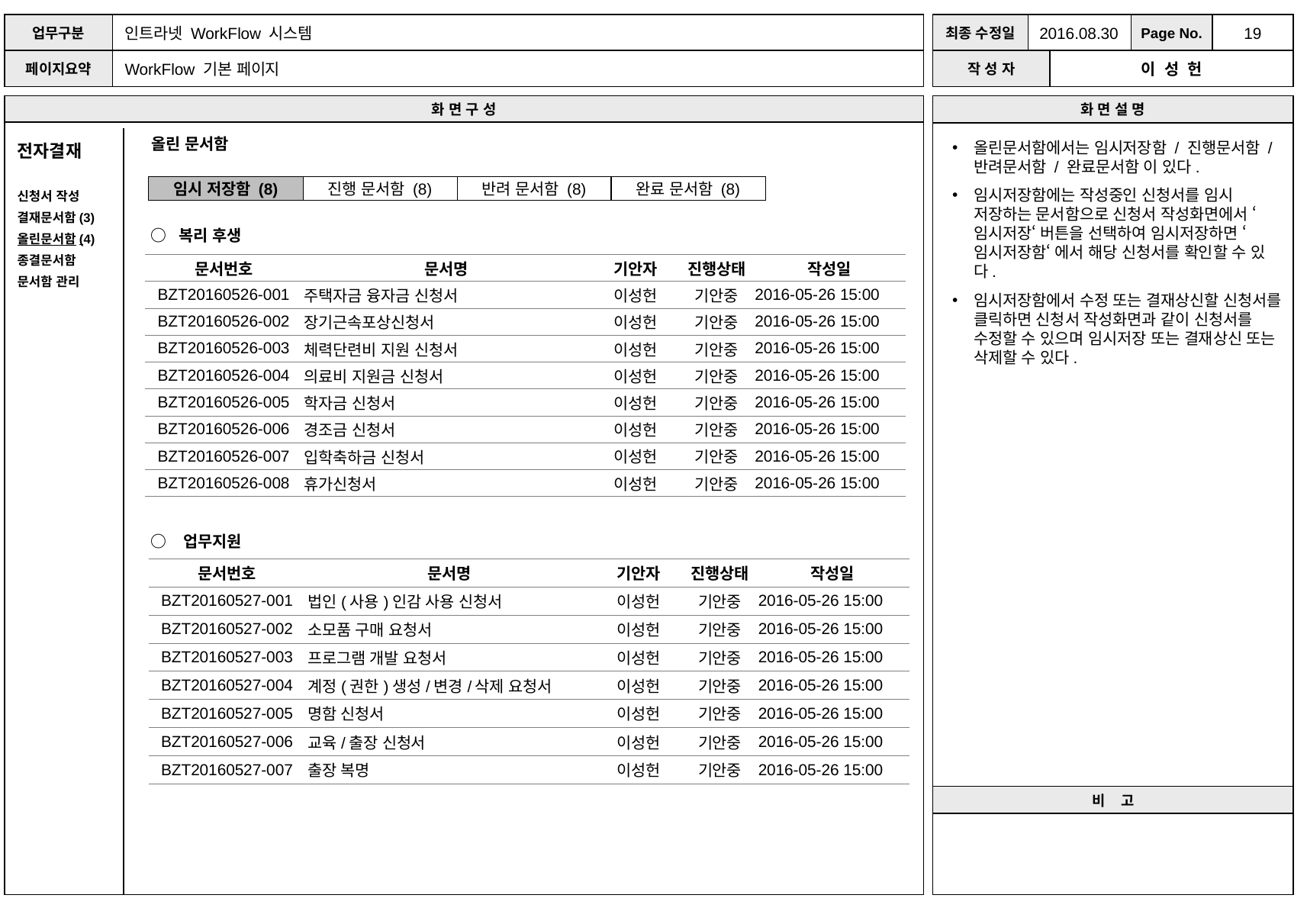

2016.08.30
WorkFlow 기본 페이지
전자결재

신청서 작성
결재문서함(3)
올린문서함(4)
종결문서함
문서함 관리
올린 문서함
올린문서함에서는 임시저장함 / 진행문서함 / 반려문서함 / 완료문서함 이 있다.
임시저장함에는 작성중인 신청서를 임시 저장하는 문서함으로 신청서 작성화면에서 ‘임시저장‘ 버튼을 선택하여 임시저장하면 ‘임시저장함‘ 에서 해당 신청서를 확인할 수 있다.
임시저장함에서 수정 또는 결재상신할 신청서를 클릭하면 신청서 작성화면과 같이 신청서를 수정할 수 있으며 임시저장 또는 결재상신 또는 삭제할 수 있다.
임시 저장함 (8)
진행 문서함 (8)
반려 문서함 (8)
완료 문서함 (8)
○  복리 후생
| 문서번호 | 문서명 | 기안자 | 진행상태 | 작성일 |
| --- | --- | --- | --- | --- |
| BZT20160526-001 | 주택자금 융자금 신청서 | 이성헌 | 기안중 | 2016-05-26 15:00 |
| BZT20160526-002 | 장기근속포상신청서 | 이성헌 | 기안중 | 2016-05-26 15:00 |
| BZT20160526-003 | 체력단련비 지원 신청서 | 이성헌 | 기안중 | 2016-05-26 15:00 |
| BZT20160526-004 | 의료비 지원금 신청서 | 이성헌 | 기안중 | 2016-05-26 15:00 |
| BZT20160526-005 | 학자금 신청서 | 이성헌 | 기안중 | 2016-05-26 15:00 |
| BZT20160526-006 | 경조금 신청서 | 이성헌 | 기안중 | 2016-05-26 15:00 |
| BZT20160526-007 | 입학축하금 신청서 | 이성헌 | 기안중 | 2016-05-26 15:00 |
| BZT20160526-008 | 휴가신청서 | 이성헌 | 기안중 | 2016-05-26 15:00 |
○   업무지원
| 문서번호 | 문서명 | 기안자 | 진행상태 | 작성일 |
| --- | --- | --- | --- | --- |
| BZT20160527-001 | 법인(사용)인감 사용 신청서 | 이성헌 | 기안중 | 2016-05-26 15:00 |
| BZT20160527-002 | 소모품 구매 요청서 | 이성헌 | 기안중 | 2016-05-26 15:00 |
| BZT20160527-003 | 프로그램 개발 요청서 | 이성헌 | 기안중 | 2016-05-26 15:00 |
| BZT20160527-004 | 계정(권한)생성/변경/삭제 요청서 | 이성헌 | 기안중 | 2016-05-26 15:00 |
| BZT20160527-005 | 명함 신청서 | 이성헌 | 기안중 | 2016-05-26 15:00 |
| BZT20160527-006 | 교육/출장 신청서 | 이성헌 | 기안중 | 2016-05-26 15:00 |
| BZT20160527-007 | 출장 복명 | 이성헌 | 기안중 | 2016-05-26 15:00 |